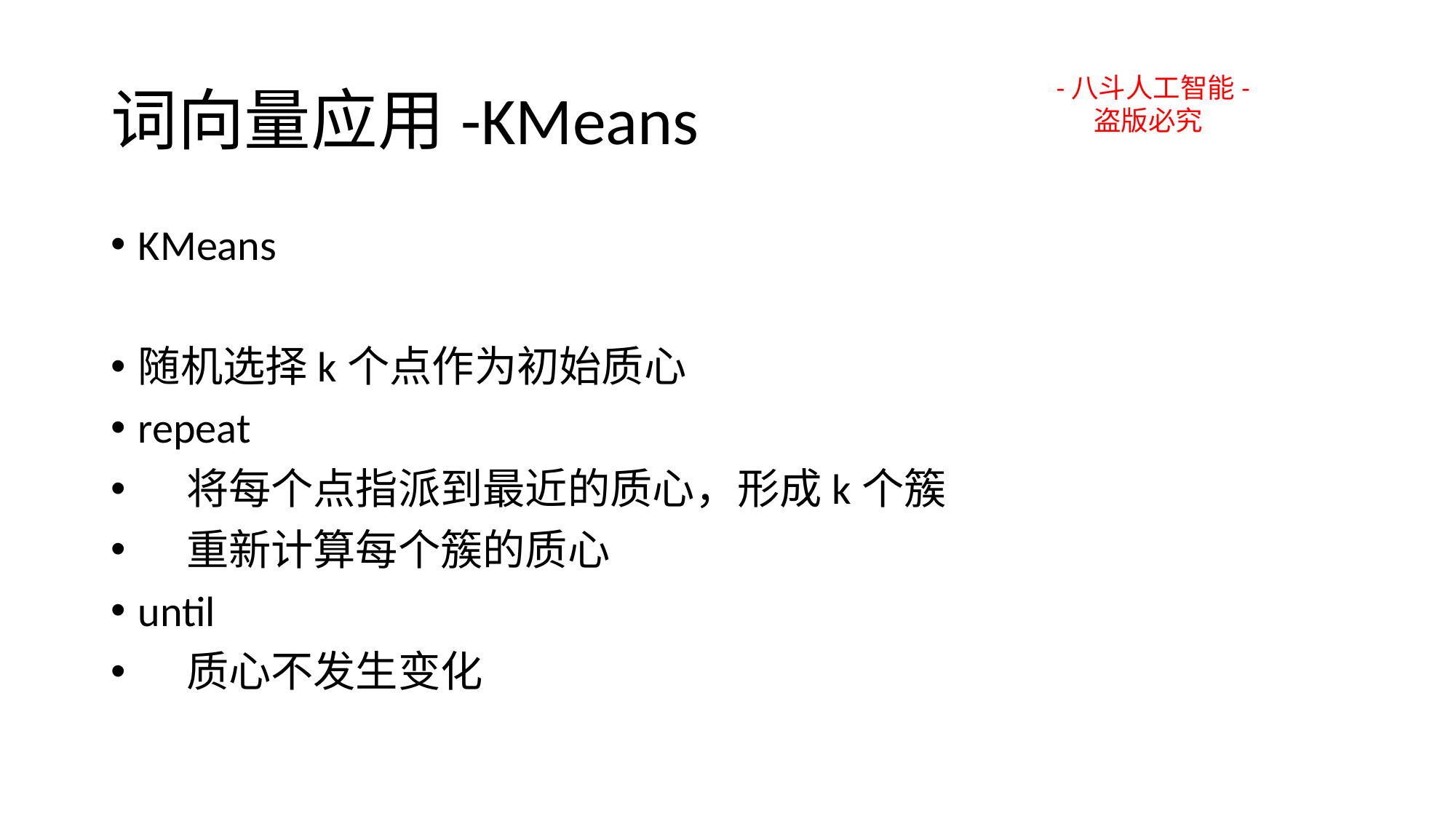

# 词向量应用-KMeans
-八斗人工智能-
     盗版必究
KMeans

随机选择k个点作为初始质心
repeat
    将每个点指派到最近的质心，形成k个簇
    重新计算每个簇的质心
until
    质心不发生变化